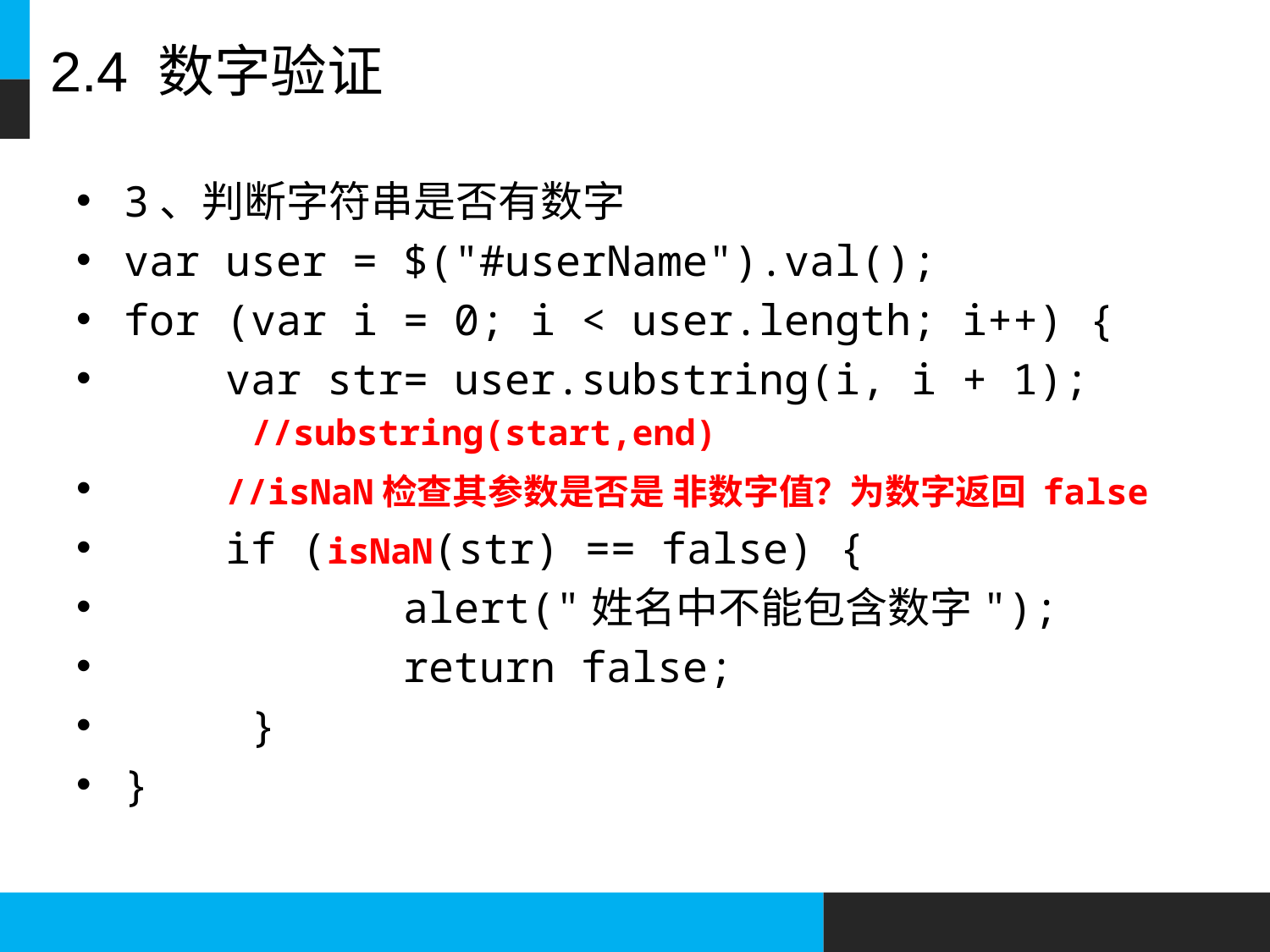

# 2.4 数字验证
3、判断字符串是否有数字
var user = $("#userName").val();
for (var i = 0; i < user.length; i++) {
    var str= user.substring(i, i + 1);     	//substring(start,end)
    //isNaN检查其参数是否是 非数字值？为数字返回 false
    if (isNaN(str) == false) {
           alert("姓名中不能包含数字");
           return false;
     }
}